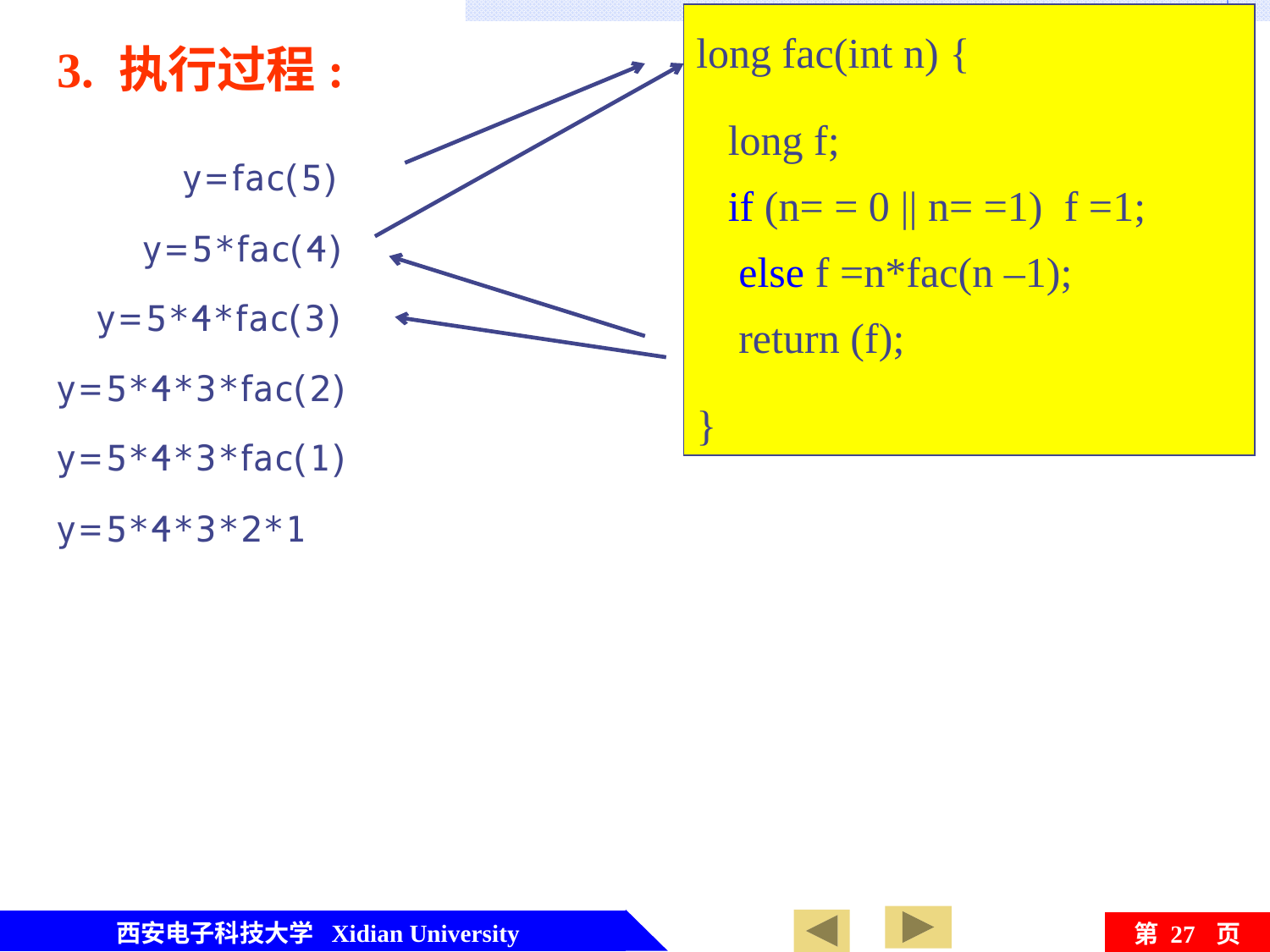

第七章  函数

long fac(int n) {
   long f;
   if (n= = 0 || n= =1)  f =1;
    else f =n*fac(n –1);
    return (f);
}
3. 执行过程:
y=fac(5)
y=5*fac(4)
y=5*4*fac(3)
y=5*4*3*fac(2)
y=5*4*3*fac(1)
y=5*4*3*2*1